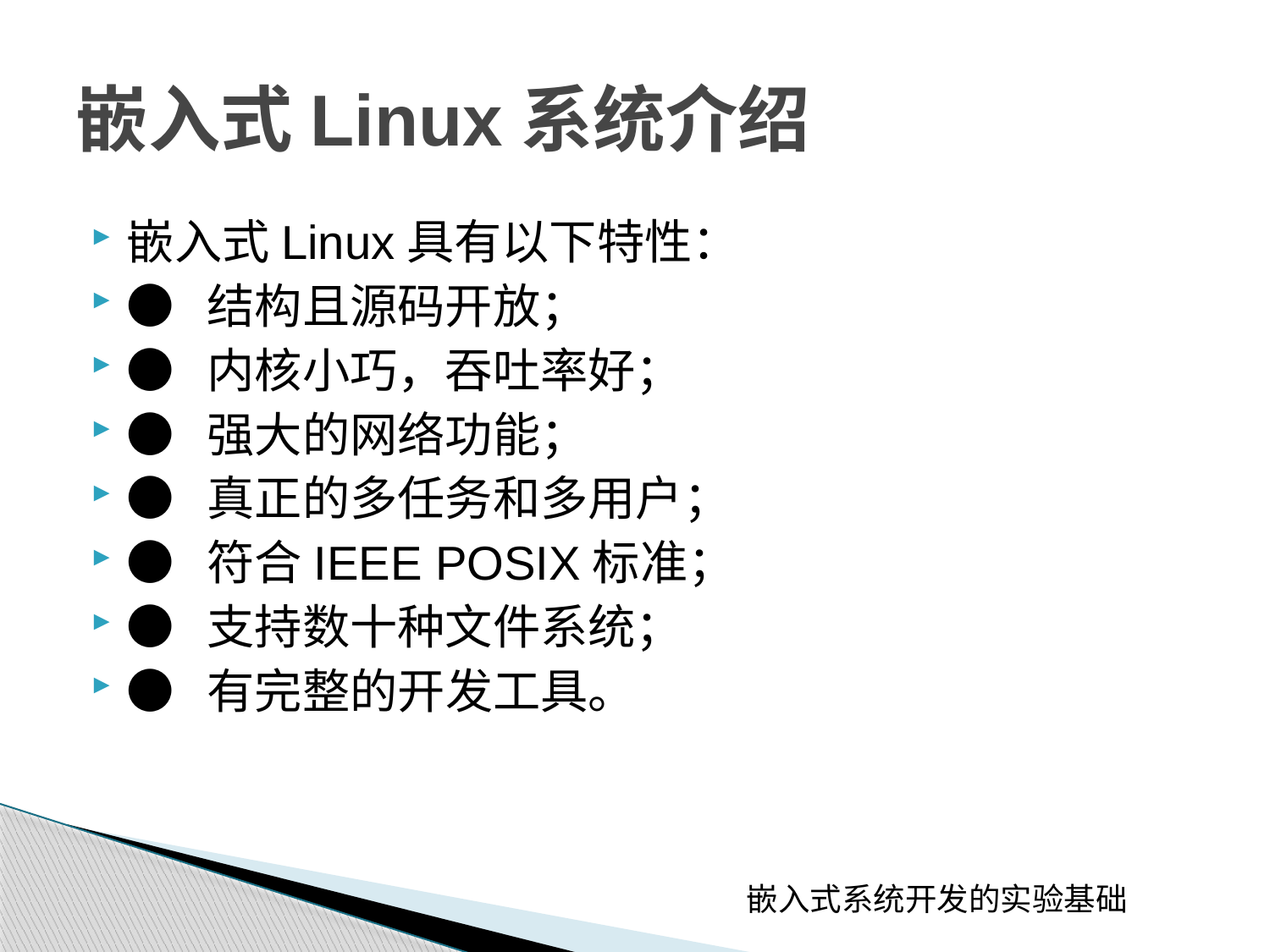

# 嵌入式Linux系统介绍
嵌入式Linux具有以下特性：
●  结构且源码开放；
●  内核小巧，吞吐率好；
●  强大的网络功能；
●  真正的多任务和多用户；
●  符合IEEE POSIX标准；
●  支持数十种文件系统；
●  有完整的开发工具。
嵌入式系统开发的实验基础